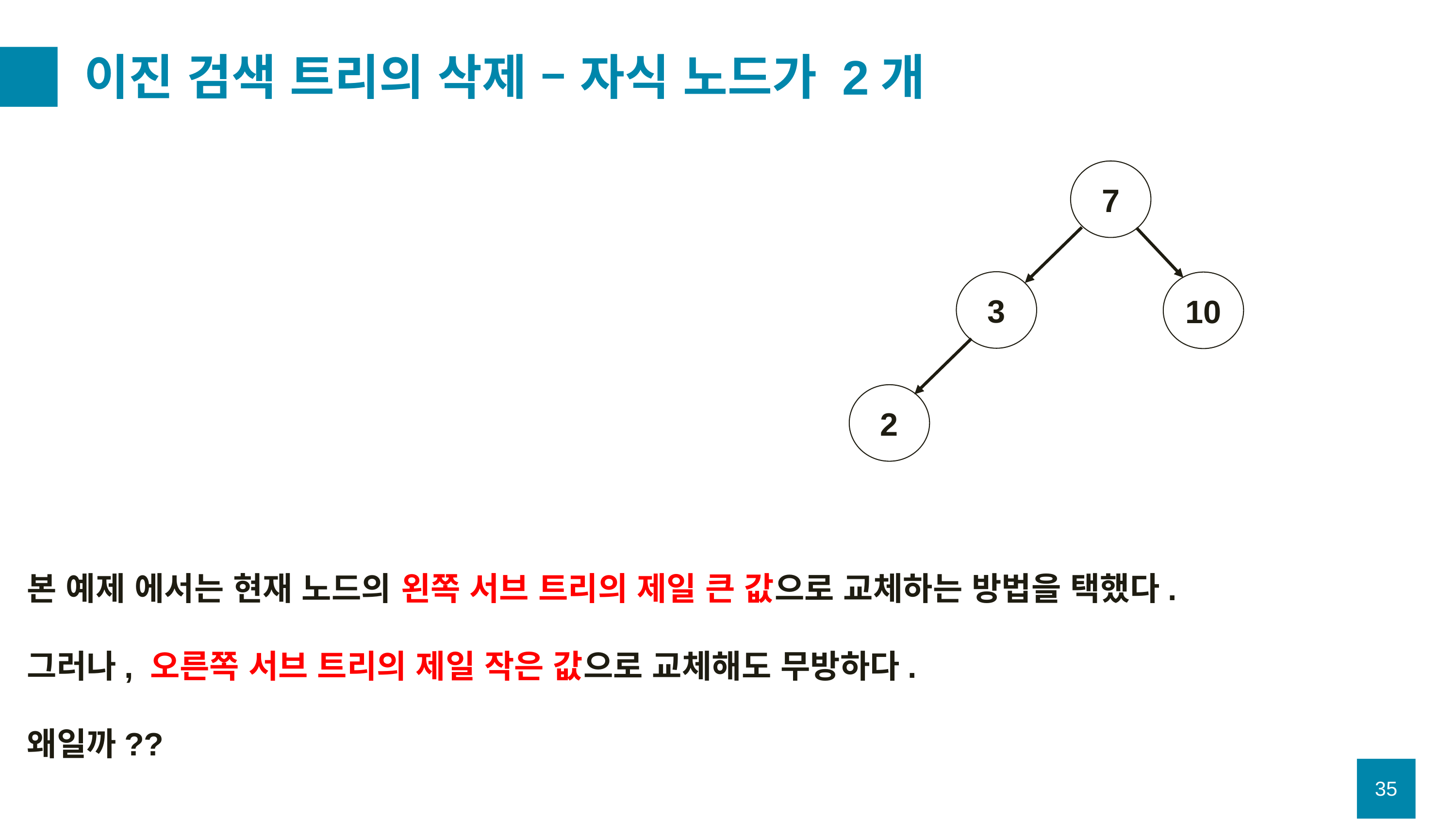

# 이진 검색 트리의 삭제 – 자식 노드가 2개
7
3
10
2
본 예제 에서는 현재 노드의 왼쪽 서브 트리의 제일 큰 값으로 교체하는 방법을 택했다.

그러나, 오른쪽 서브 트리의 제일 작은 값으로 교체해도 무방하다.

왜일까??
35